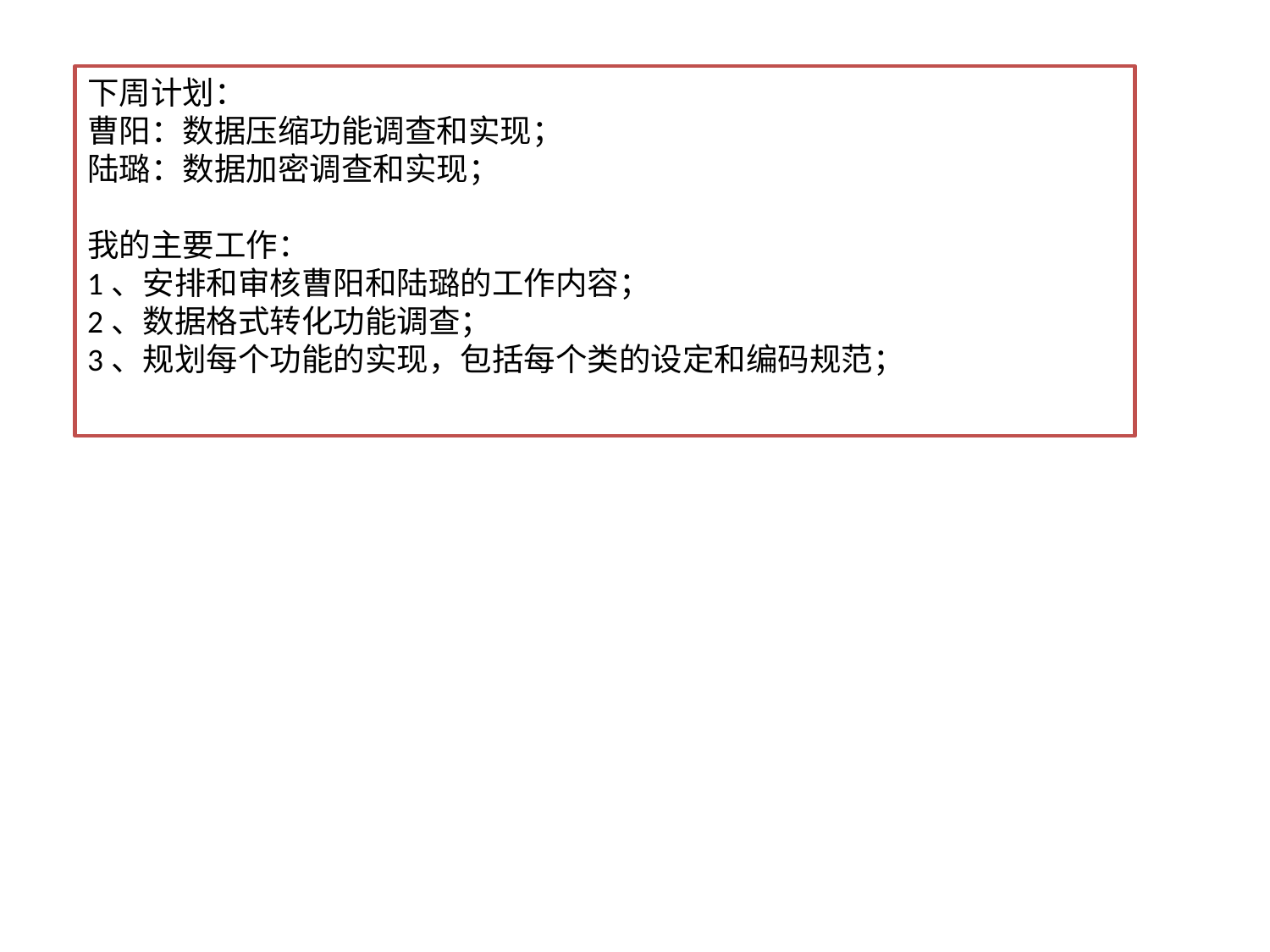

下周计划：
曹阳：数据压缩功能调查和实现；
陆璐：数据加密调查和实现；

我的主要工作：
1、安排和审核曹阳和陆璐的工作内容；
2、数据格式转化功能调查；
3、规划每个功能的实现，包括每个类的设定和编码规范；